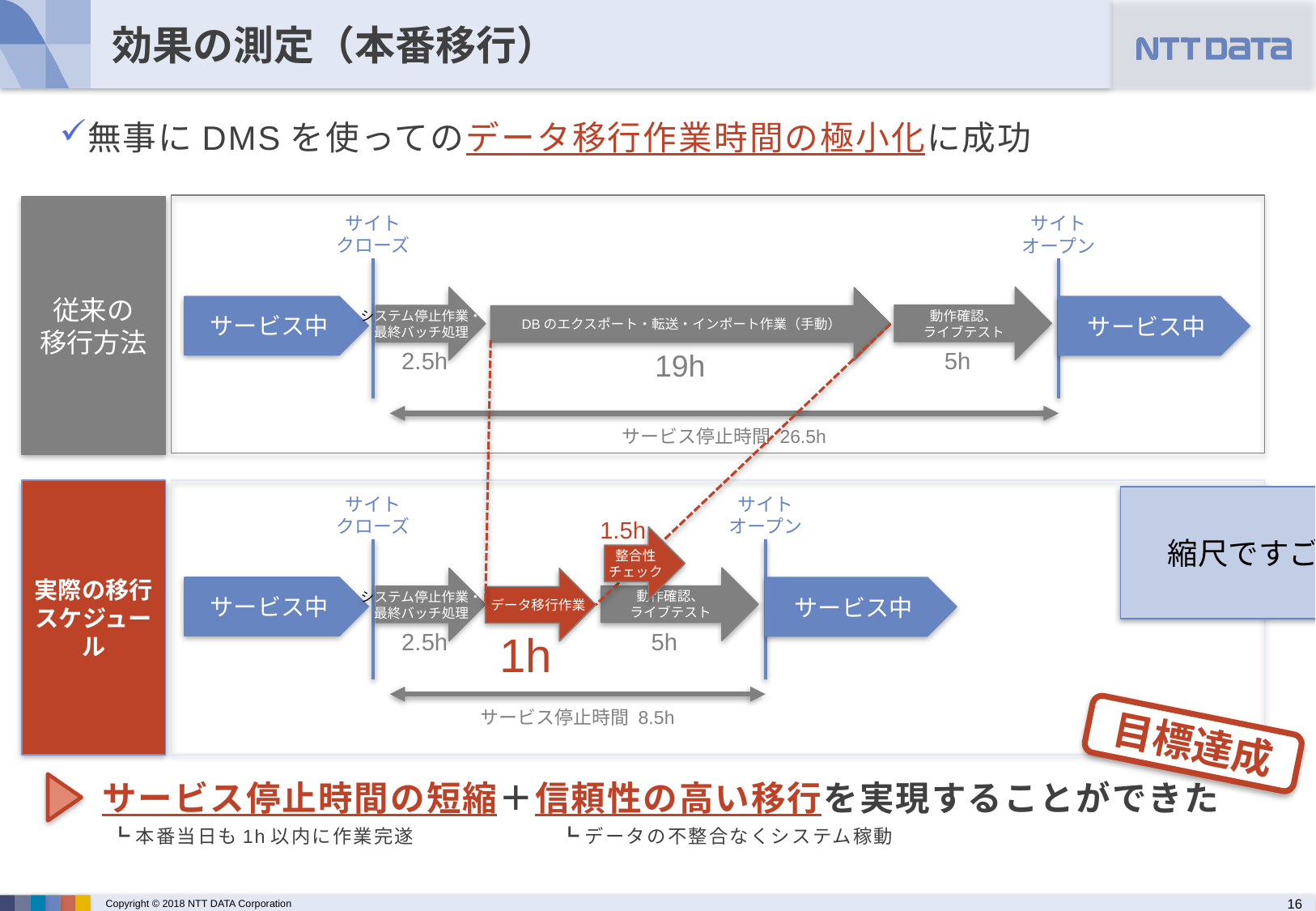

# 効果の測定（本番移行）
無事にDMSを使ってのデータ移行作業時間の極小化に成功

従来の
移行方法
サイト
クローズ
サイト
オープン
動作確認、
ライブテスト
システム停止作業・
最終バッチ処理
DBのエクスポート・転送・インポート作業（手動）
サービス中
サービス中
2.5h
19h
5h
サービス停止時間 26.5h
実際の移行スケジュール

サイト
クローズ
サイト
オープン
1.5h
動作確認、
ライブテスト
システム停止作業・
最終バッチ処理
　データ移行作業
サービス中
サービス中
1h
2.5h
5h
サービス停止時間 8.5h
縮尺ですごい感を出す
整合性
チェック
目標達成
サービス停止時間の短縮＋信頼性の高い移行を実現することができた

┗本番当日も1h以内に作業完遂
┗データの不整合なくシステム稼動